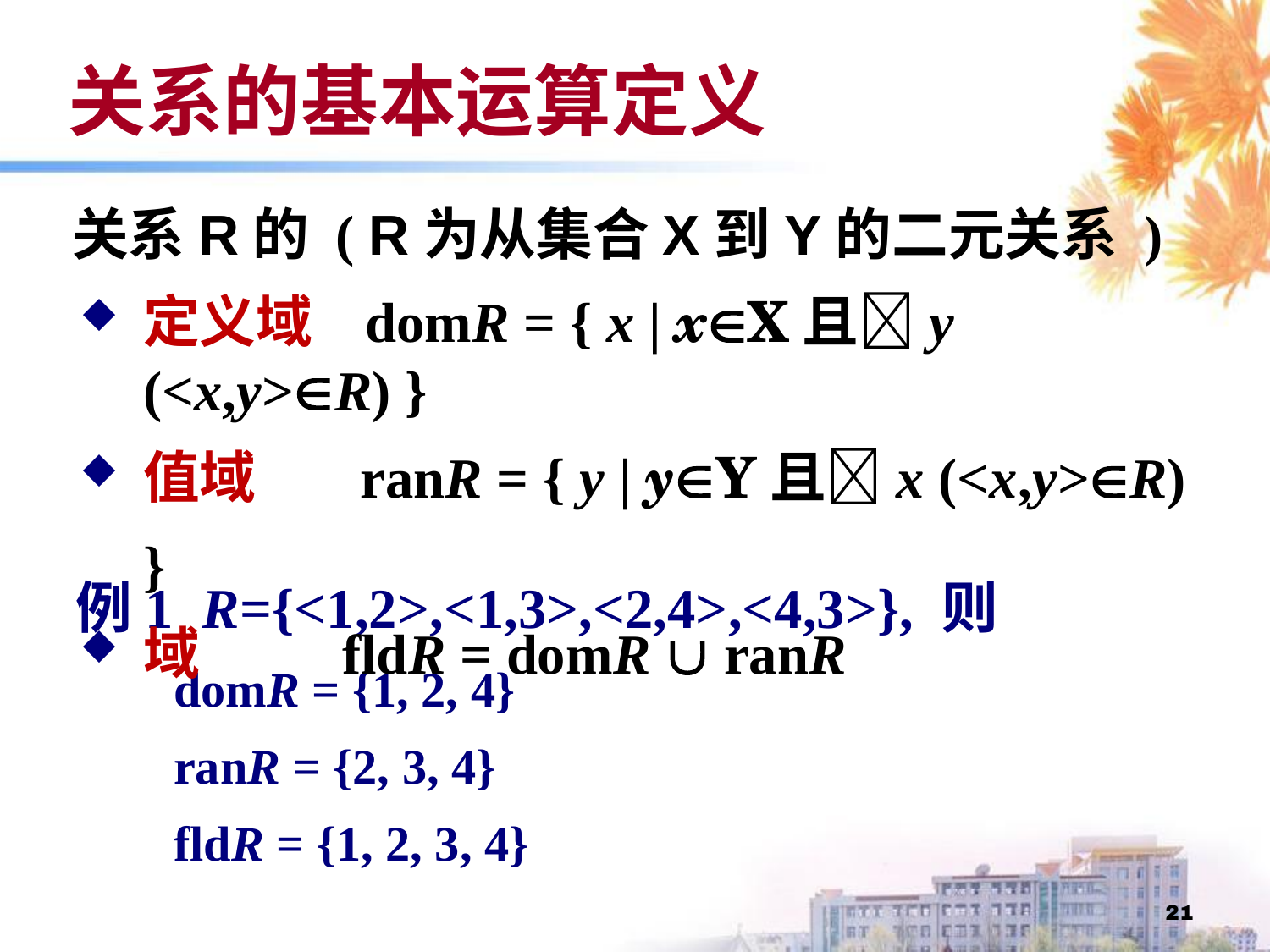

# 关系的基本运算定义
关系R的 ( R为从集合X到Y的二元关系 )
定义域   domR = { x | x∈X且∃y (<x,y>∈R) }
值域       ranR = { y | y∈Y且∃x (<x,y>∈R) }
域          fldR = domR ∪ ranR
例1  R={<1,2>,<1,3>,<2,4>,<4,3>}, 则
        domR = {1, 2, 4}
        ranR = {2, 3, 4}
        fldR = {1, 2, 3, 4}
21